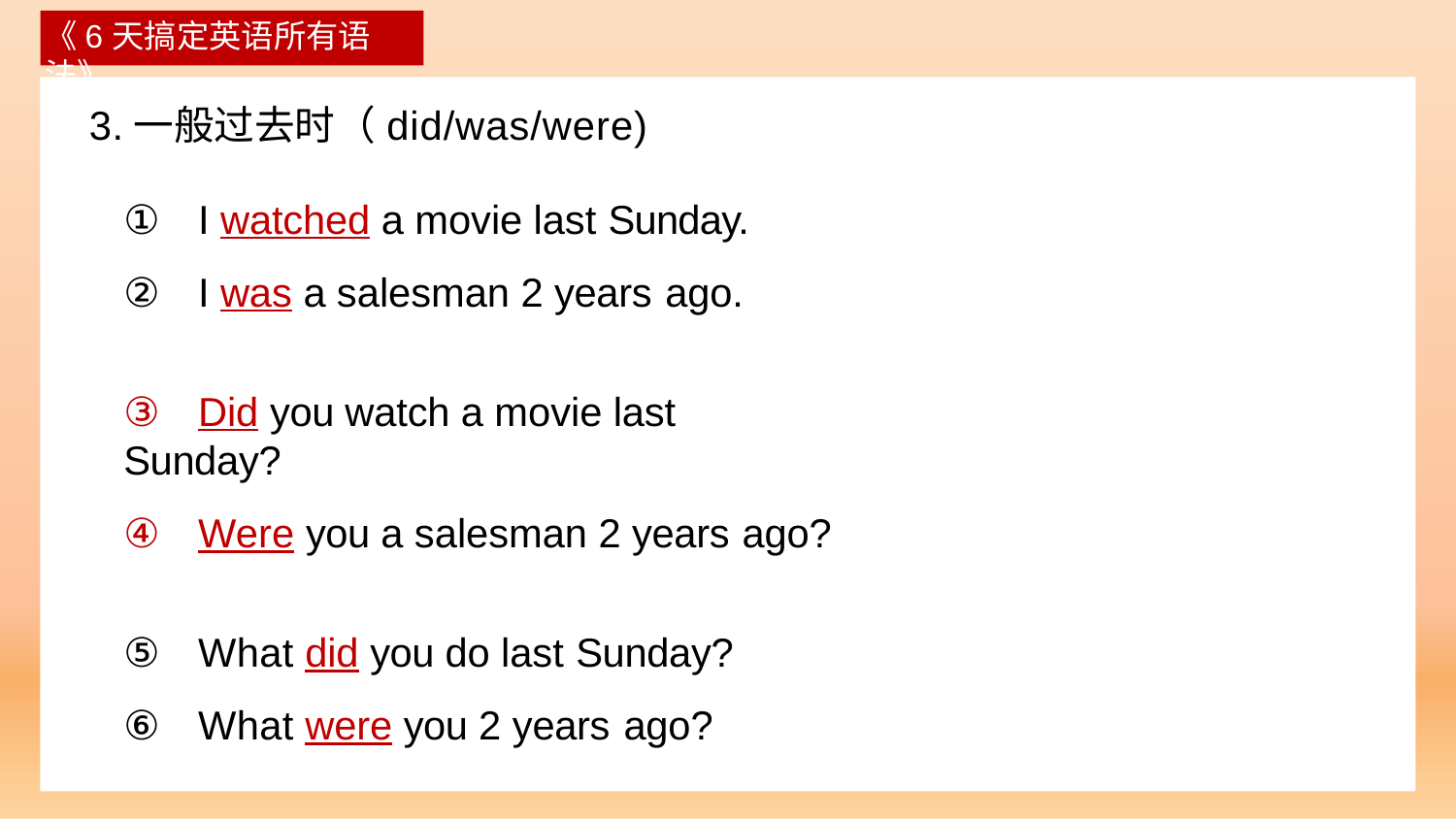

《6天搞定英语所有语法》
# 3.一般过去时（did/was/were)
①	I watched a movie last Sunday.
②	I was a salesman 2 years ago.

③	Did you watch a movie last Sunday?
④	Were you a salesman 2 years ago?

⑤	What did you do last Sunday?
⑥	What were you 2 years ago?